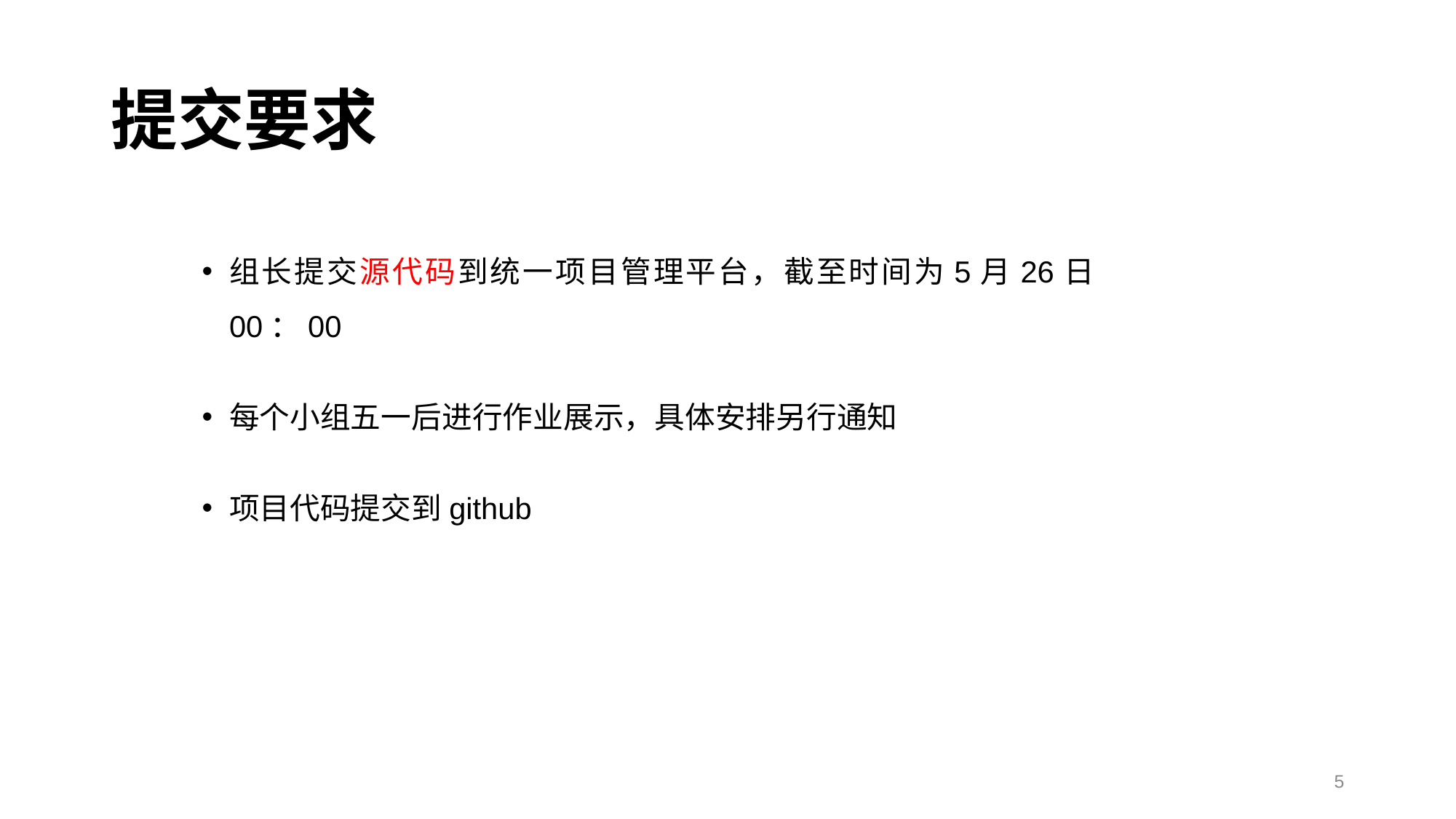

# 提交要求
组长提交源代码到统一项目管理平台，截至时间为5月26日00：00
每个小组五一后进行作业展示，具体安排另行通知
项目代码提交到github
5